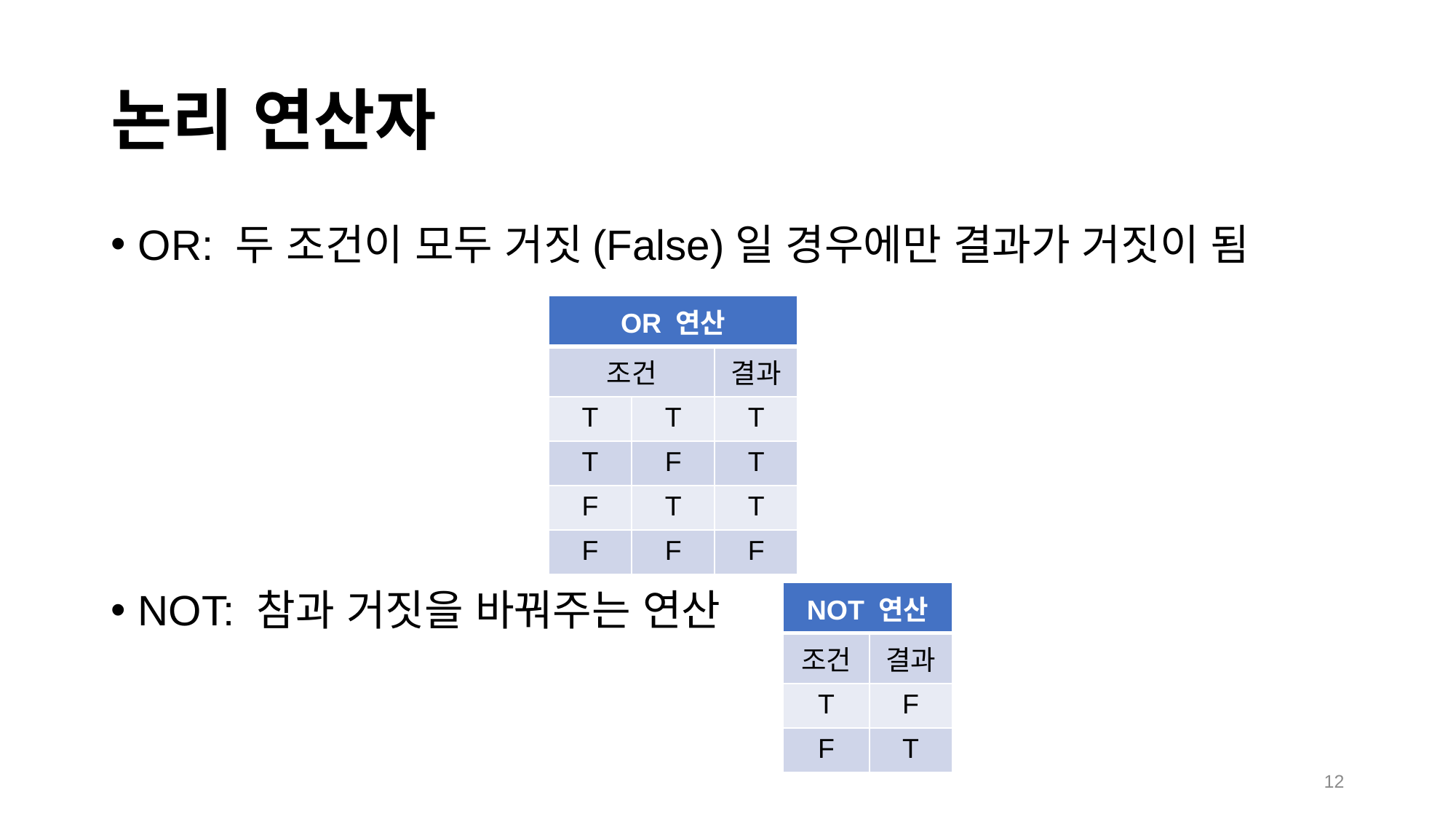

# 논리 연산자
OR: 두 조건이 모두 거짓(False)일 경우에만 결과가 거짓이 됨

NOT: 참과 거짓을 바꿔주는 연산
| OR 연산 |  |  |
| --- | --- | --- |
| 조건 |  | 결과 |
| T | T | T |
| T | F | T |
| F | T | T |
| F | F | F |

| NOT 연산 |  |
| --- | --- |
| 조건 | 결과 |
| T | F |
| F | T |
12